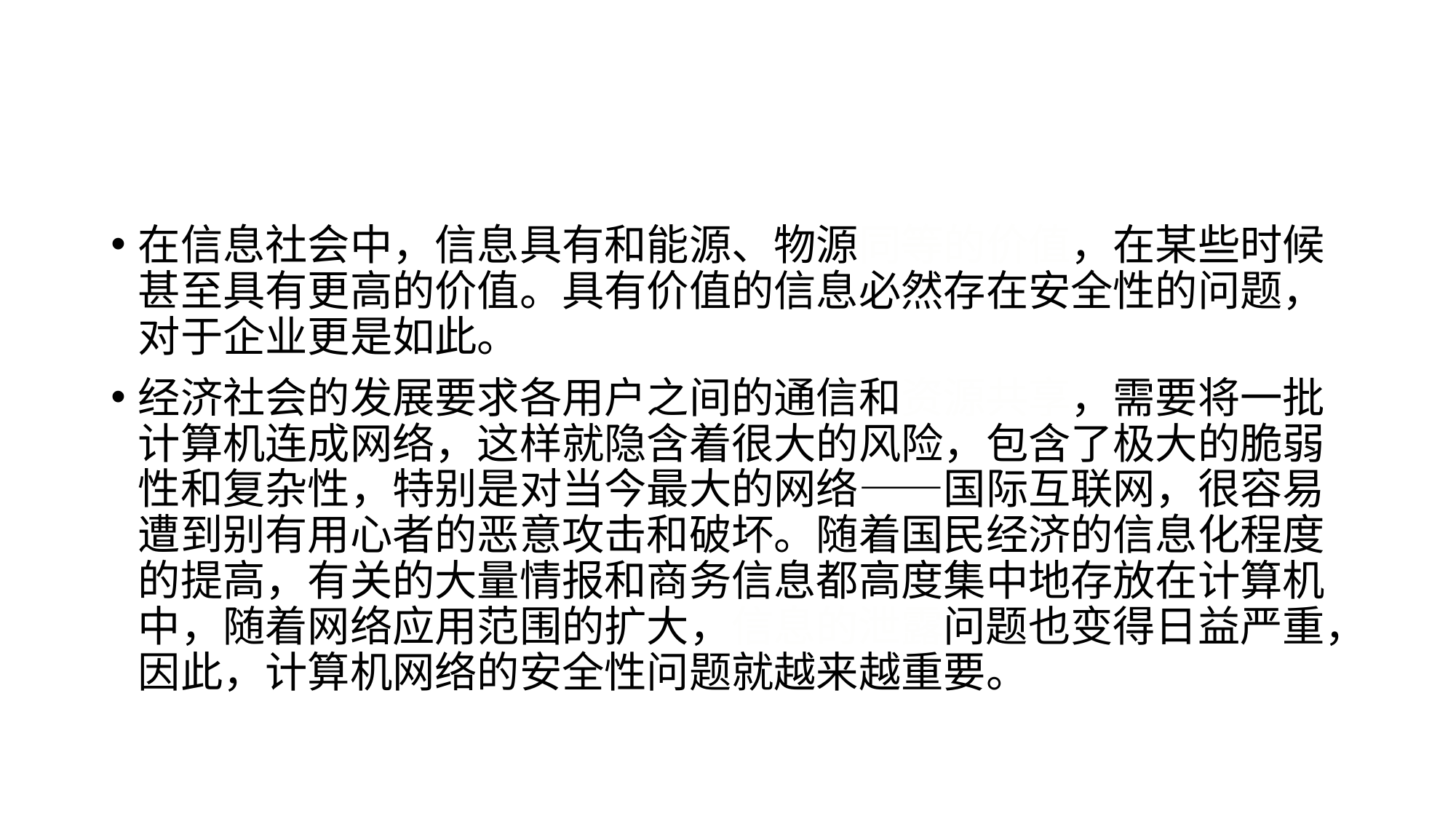

#
在信息社会中，信息具有和能源、物源同等的价值，在某些时候甚至具有更高的价值。具有价值的信息必然存在安全性的问题，对于企业更是如此。
经济社会的发展要求各用户之间的通信和资源共享，需要将一批计算机连成网络，这样就隐含着很大的风险，包含了极大的脆弱性和复杂性，特别是对当今最大的网络——国际互联网，很容易遭到别有用心者的恶意攻击和破坏。随着国民经济的信息化程度的提高，有关的大量情报和商务信息都高度集中地存放在计算机中，随着网络应用范围的扩大，信息的泄露问题也变得日益严重，因此，计算机网络的安全性问题就越来越重要。